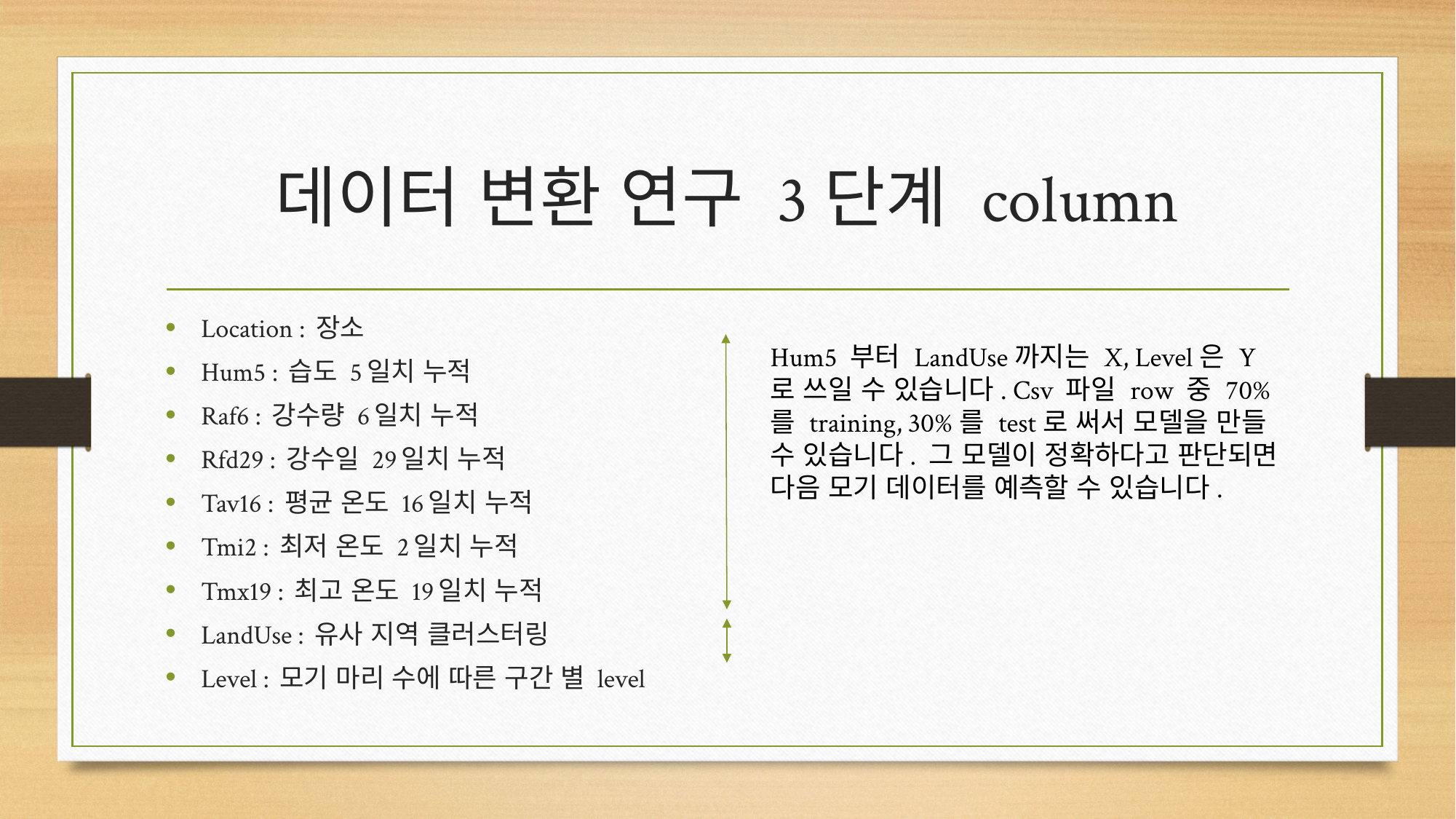

# 데이터 변환 연구 3단계 column
Location : 장소
Hum5 : 습도 5일치 누적
Raf6 : 강수량 6일치 누적
Rfd29 : 강수일 29일치 누적
Tav16 : 평균 온도 16일치 누적
Tmi2 : 최저 온도 2일치 누적
Tmx19 : 최고 온도 19일치 누적
LandUse : 유사 지역 클러스터링
Level : 모기 마리 수에 따른 구간 별 level

Hum5 부터 LandUse까지는 X, Level은 Y 로 쓰일 수 있습니다. Csv 파일 row 중 70%를 training, 30%를 test로 써서 모델을 만들 수 있습니다. 그 모델이 정확하다고 판단되면 다음 모기 데이터를 예측할 수 있습니다.